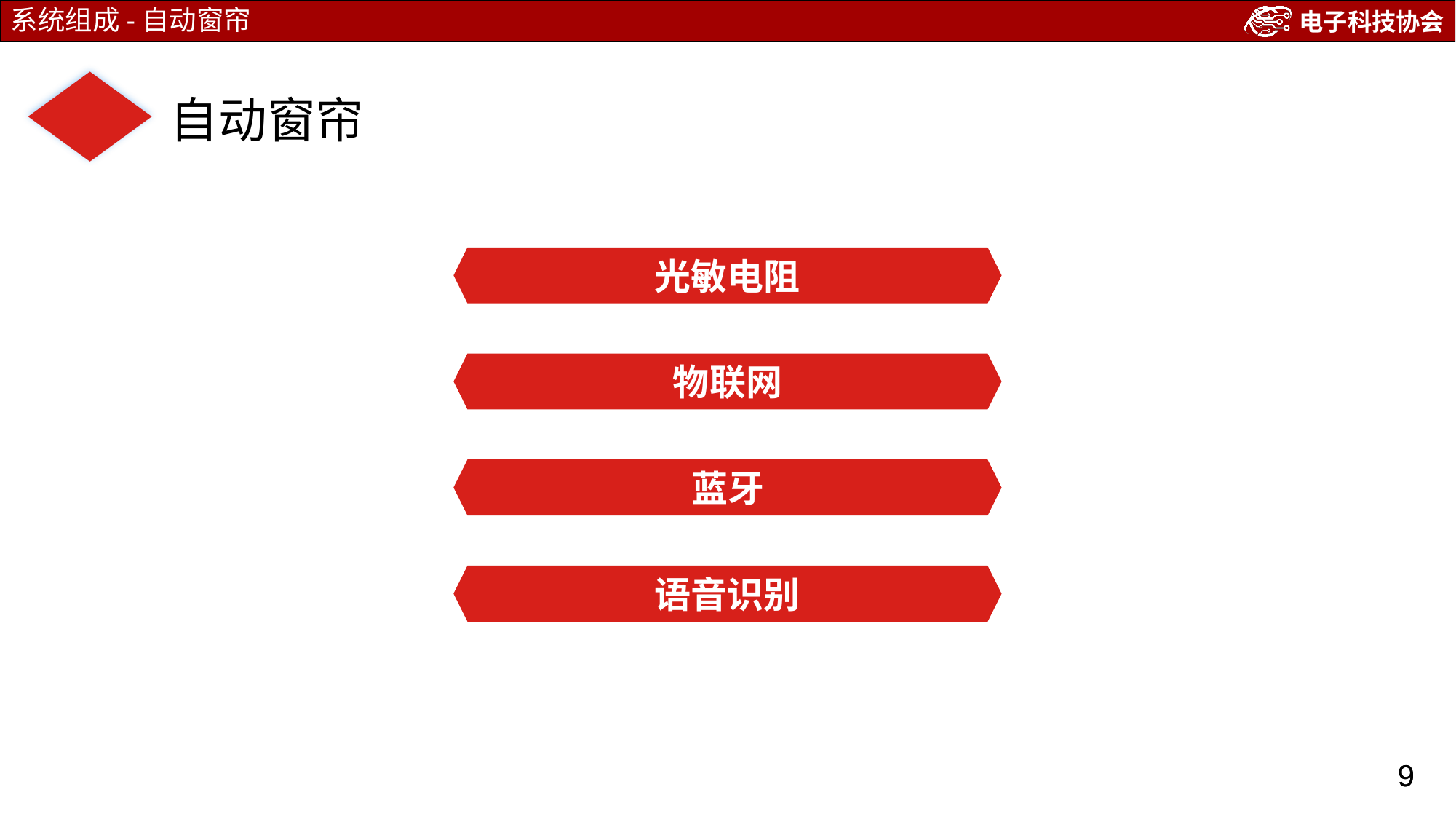

# 系统组成-自动窗帘

自动窗帘
光敏电阻
物联网
蓝牙
语音识别